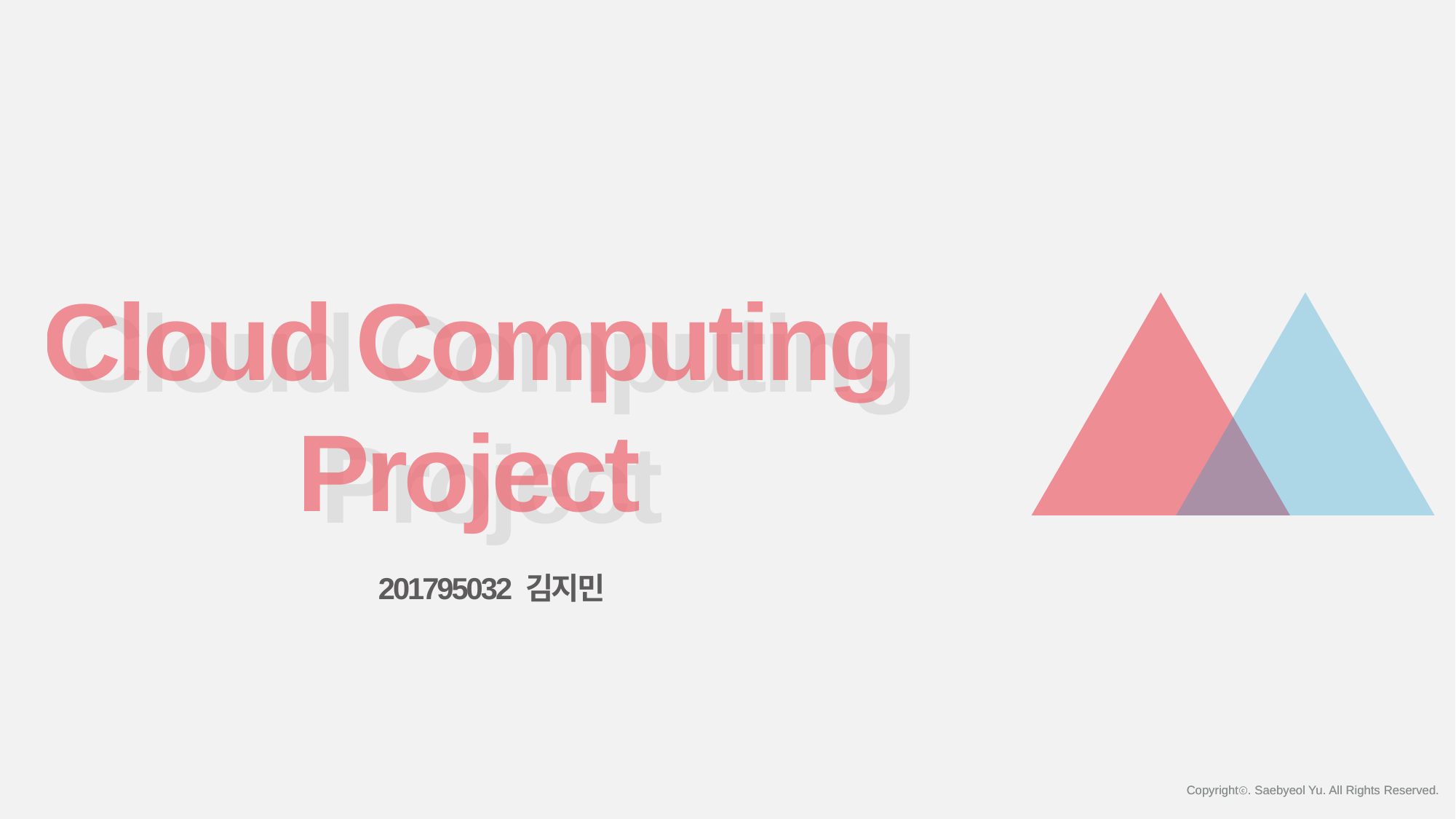

Cloud Computing
Project
Cloud Computing
Project

201795032 김지민
Copyrightⓒ. Saebyeol Yu. All Rights Reserved.